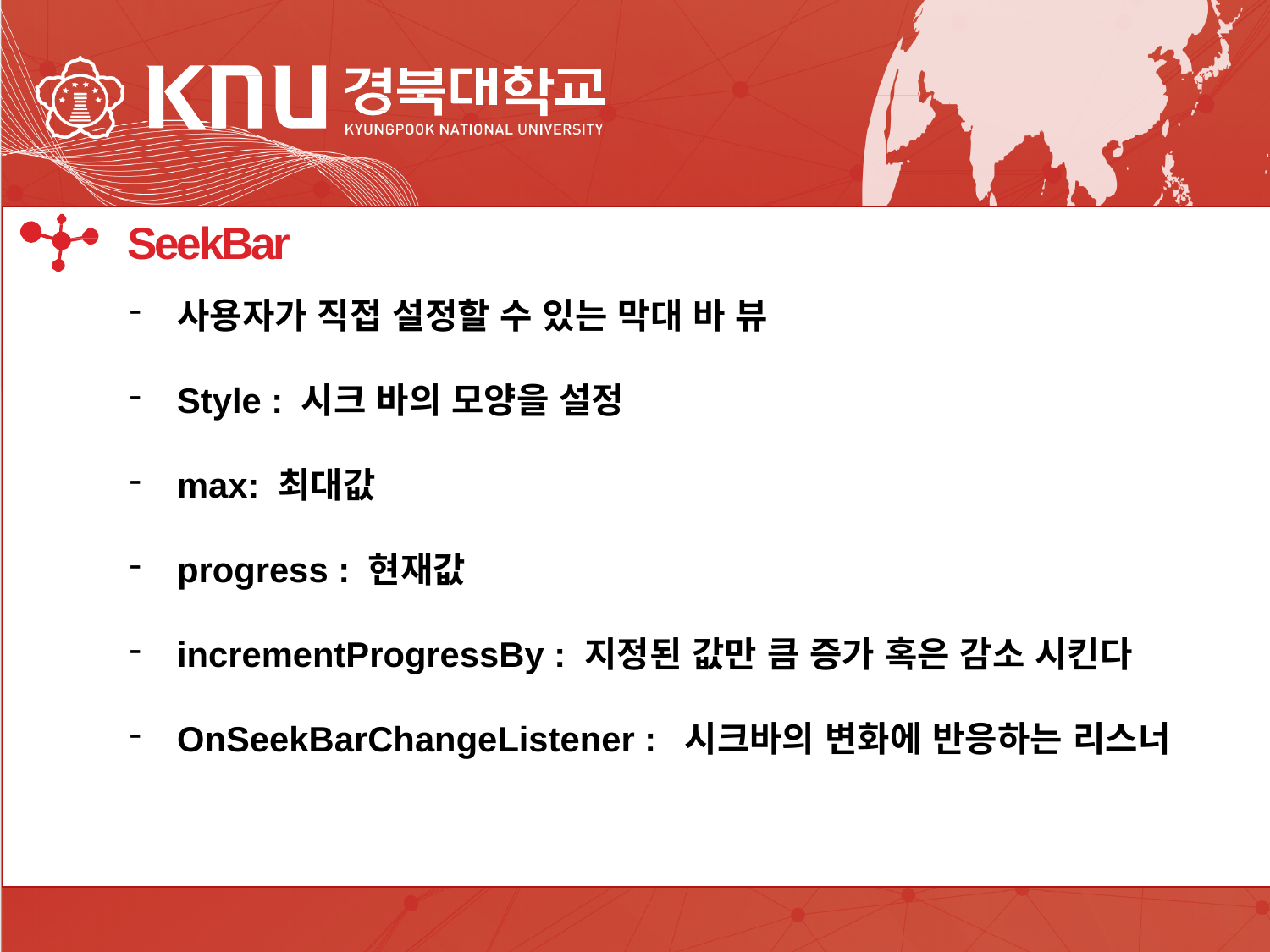

IDE

SeekBar

사용자가 직접 설정할 수 있는 막대 바 뷰

Style : 시크 바의 모양을 설정

max: 최대값

progress : 현재값

incrementProgressBy : 지정된 값만 큼 증가 혹은 감소 시킨다

OnSeekBarChangeListener :  시크바의 변화에 반응하는 리스너